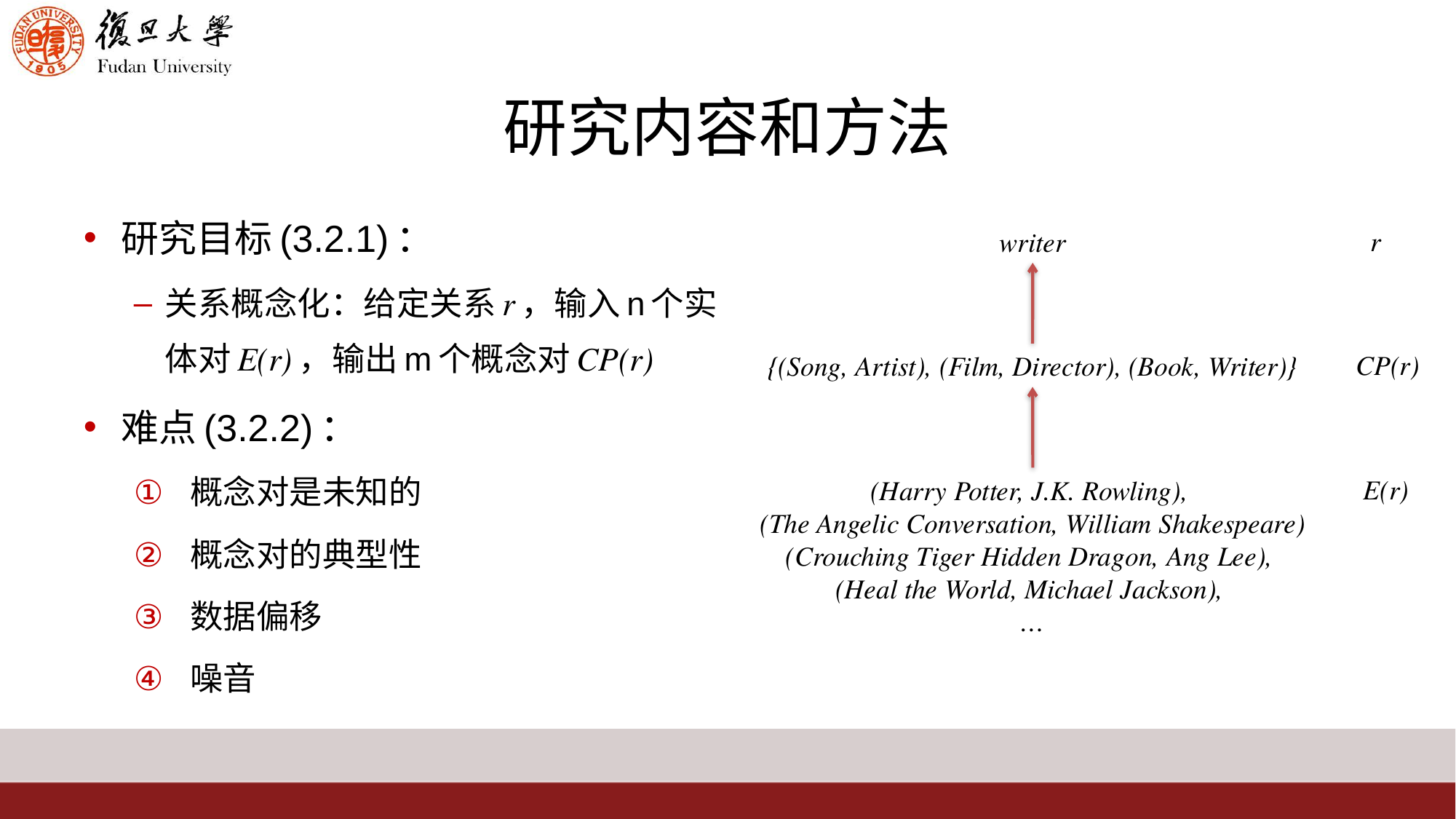

# 研究内容和方法
研究目标(3.2.1)：
关系概念化：给定关系r，输入n个实体对E(r)，输出m个概念对CP(r)
难点(3.2.2)：
概念对是未知的
概念对的典型性
数据偏移
噪音
r
writer
{(Song, Artist), (Film, Director), (Book, Writer)}
(Harry Potter, J.K. Rowling),
(The Angelic Conversation, William Shakespeare)
(Crouching Tiger Hidden Dragon, Ang Lee),
(Heal the World, Michael Jackson),
…
CP(r)
E(r)